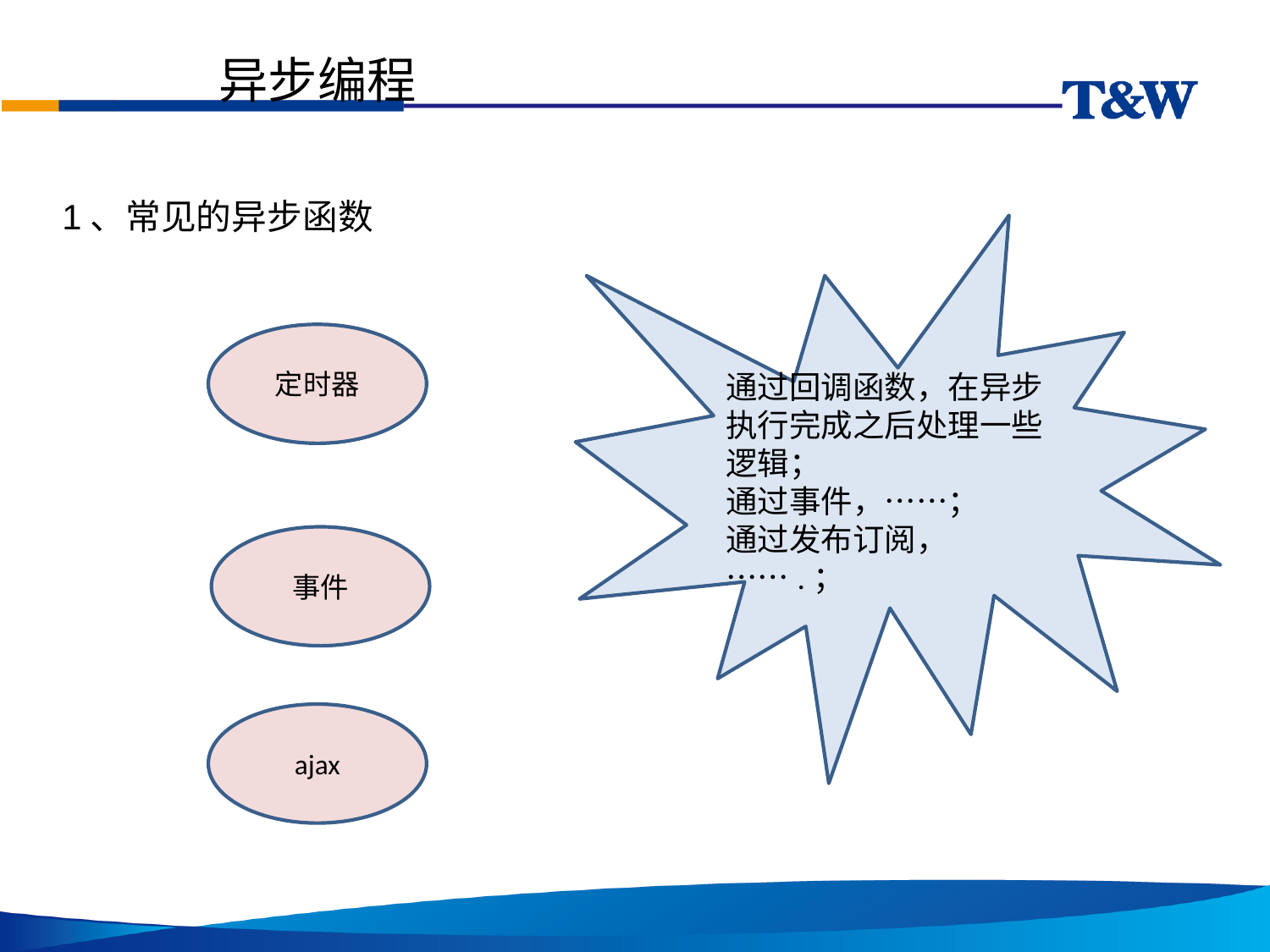

# 异步编程
1、常见的异步函数

通过回调函数，在异步执行完成之后处理一些逻辑；
通过事件，……；
通过发布订阅，…….；
定时器
事件
ajax